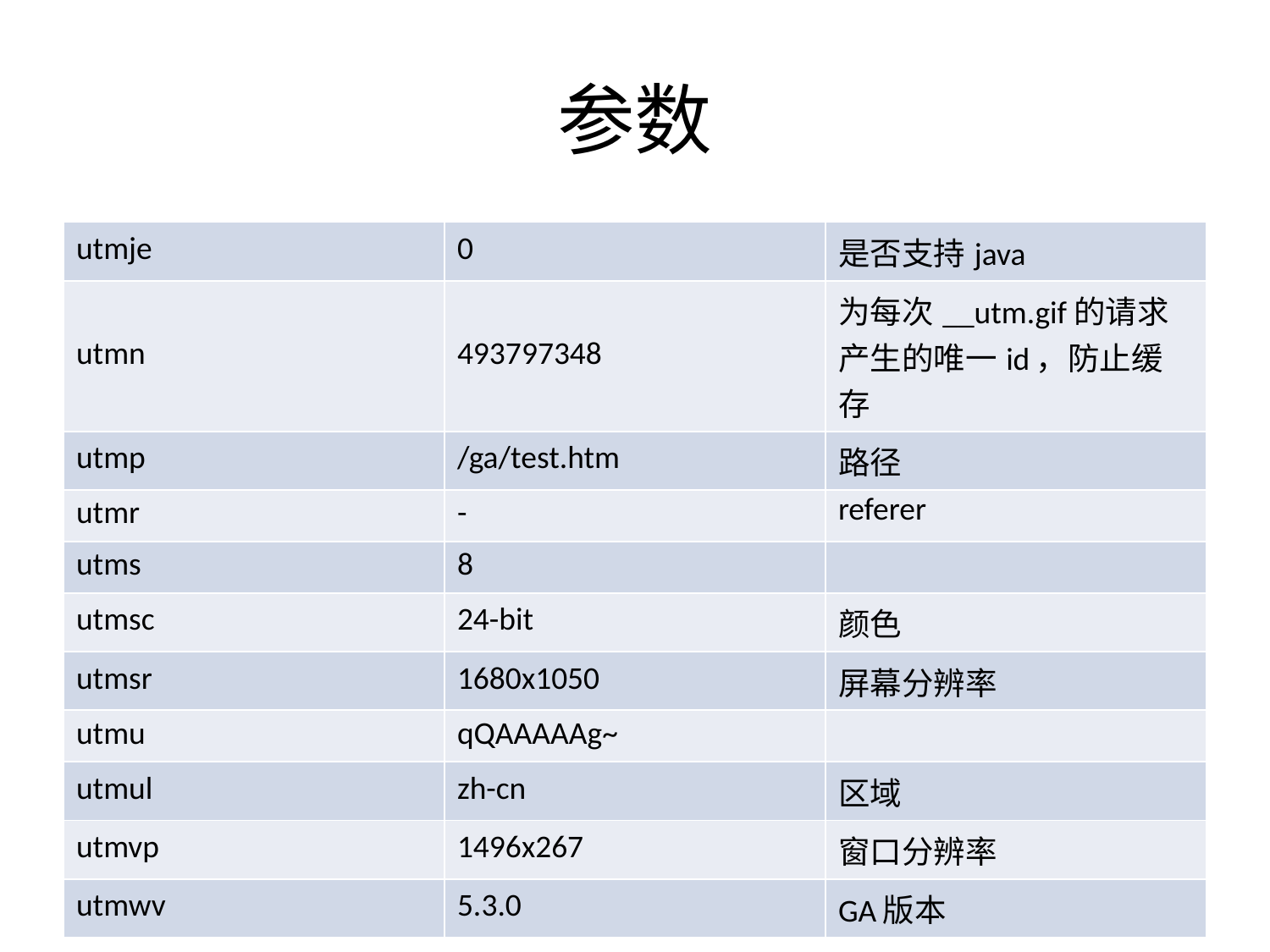

# 参数
| utmje | 0 | 是否支持java |
| --- | --- | --- |
| utmn | 493797348 | 为每次\_\_utm.gif的请求产生的唯一id，防止缓存 |
| utmp | /ga/test.htm | 路径 |
| utmr | - | referer |
| utms | 8 |  |
| utmsc | 24-bit | 颜色 |
| utmsr | 1680x1050 | 屏幕分辨率 |
| utmu | qQAAAAAg~ |  |
| utmul | zh-cn | 区域 |
| utmvp | 1496x267 | 窗口分辨率 |
| utmwv | 5.3.0 | GA版本 |